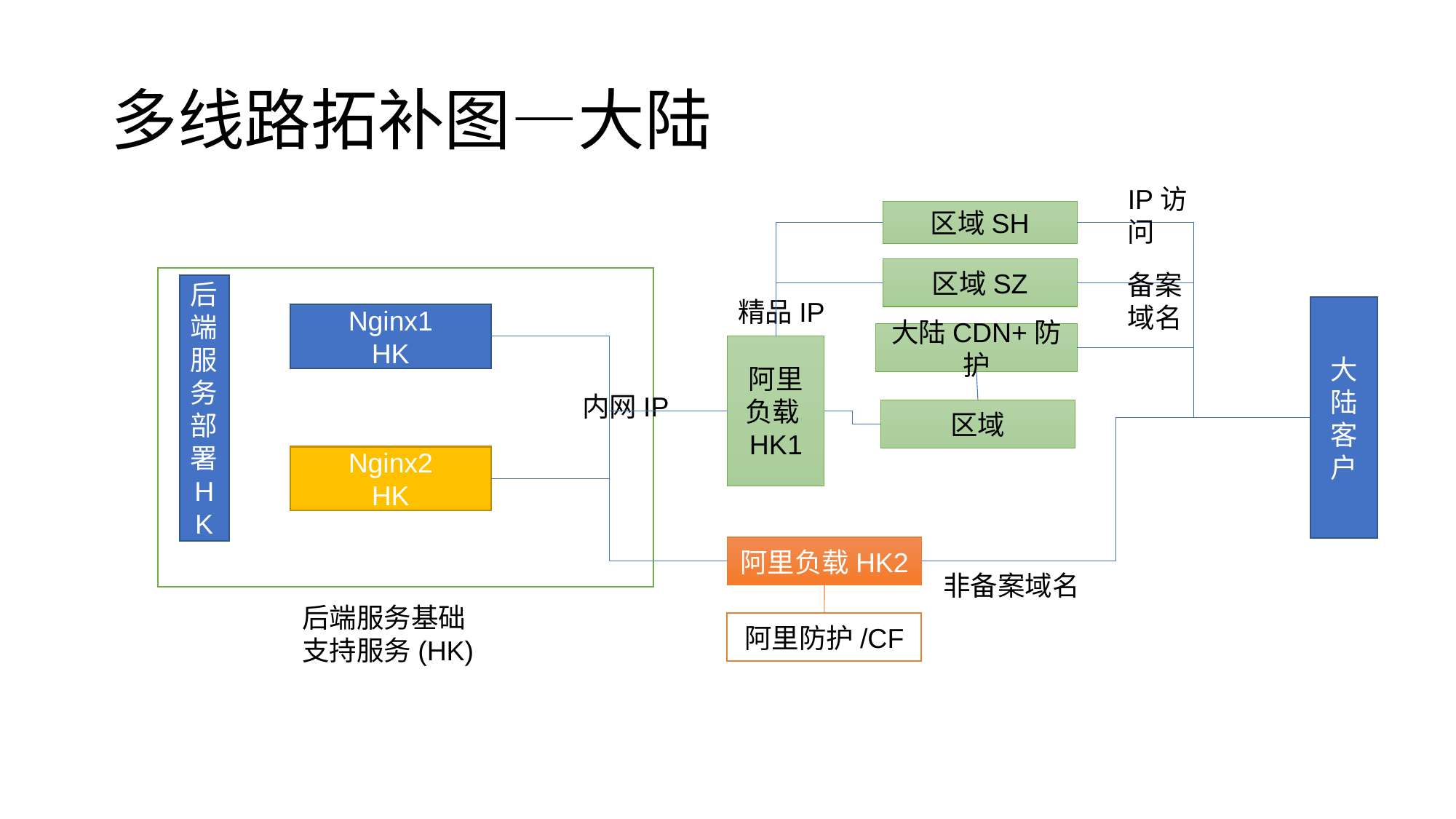

# 多线路拓补图—大陆
IP访问
区域SH
区域SZ
备案域名

后端服务部署
HK
精品IP
大陆客户
Nginx1
HK
大陆CDN+防护
阿里负载HK1
内网IP
区域
Nginx2
HK
阿里负载HK2
非备案域名
后端服务基础支持服务(HK)
阿里防护/CF